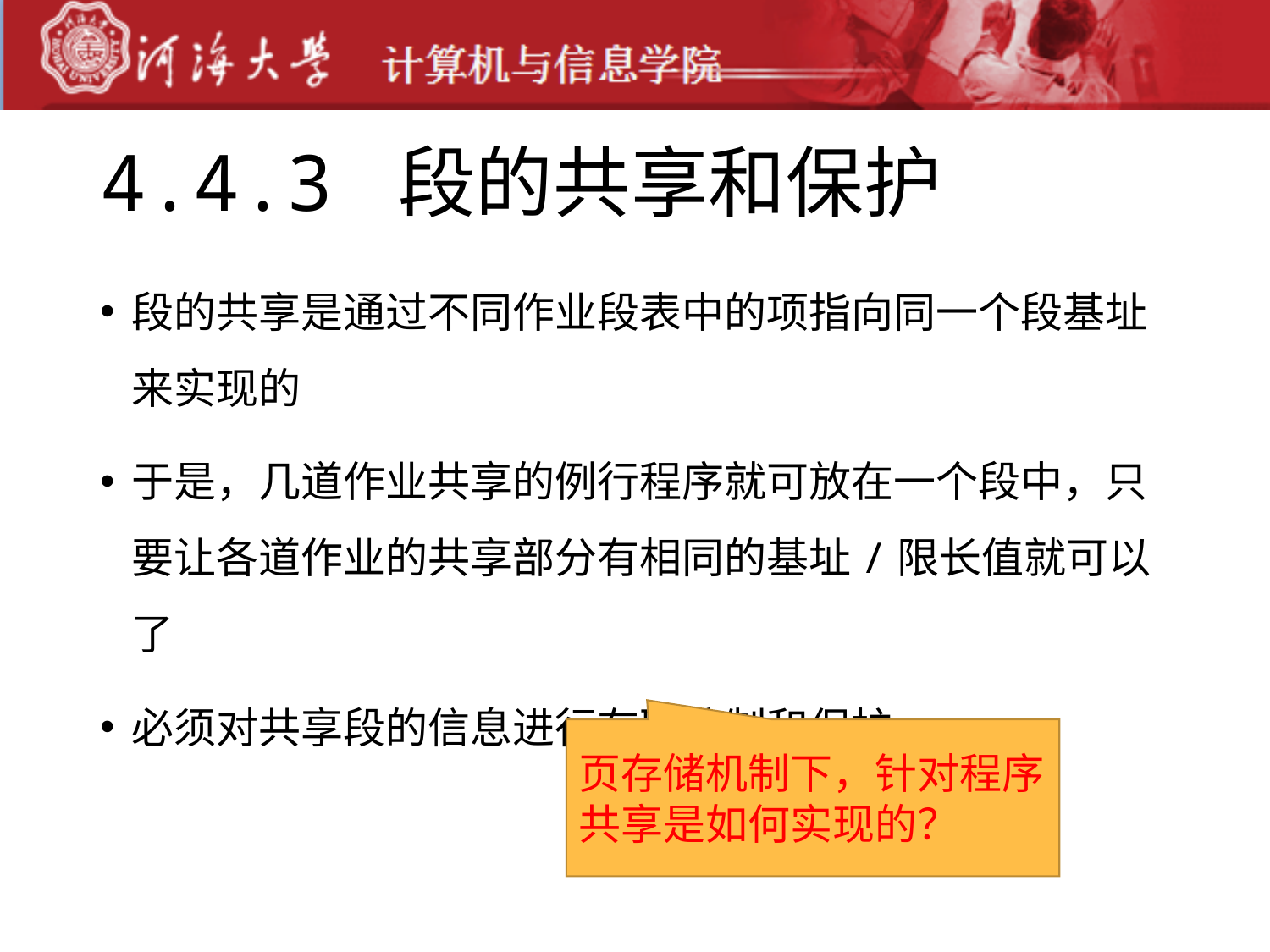

# 4.4.3 段的共享和保护
段的共享是通过不同作业段表中的项指向同一个段基址来实现的
于是，几道作业共享的例行程序就可放在一个段中，只要让各道作业的共享部分有相同的基址/限长值就可以了
必须对共享段的信息进行存取控制和保护

页存储机制下，针对程序共享是如何实现的？